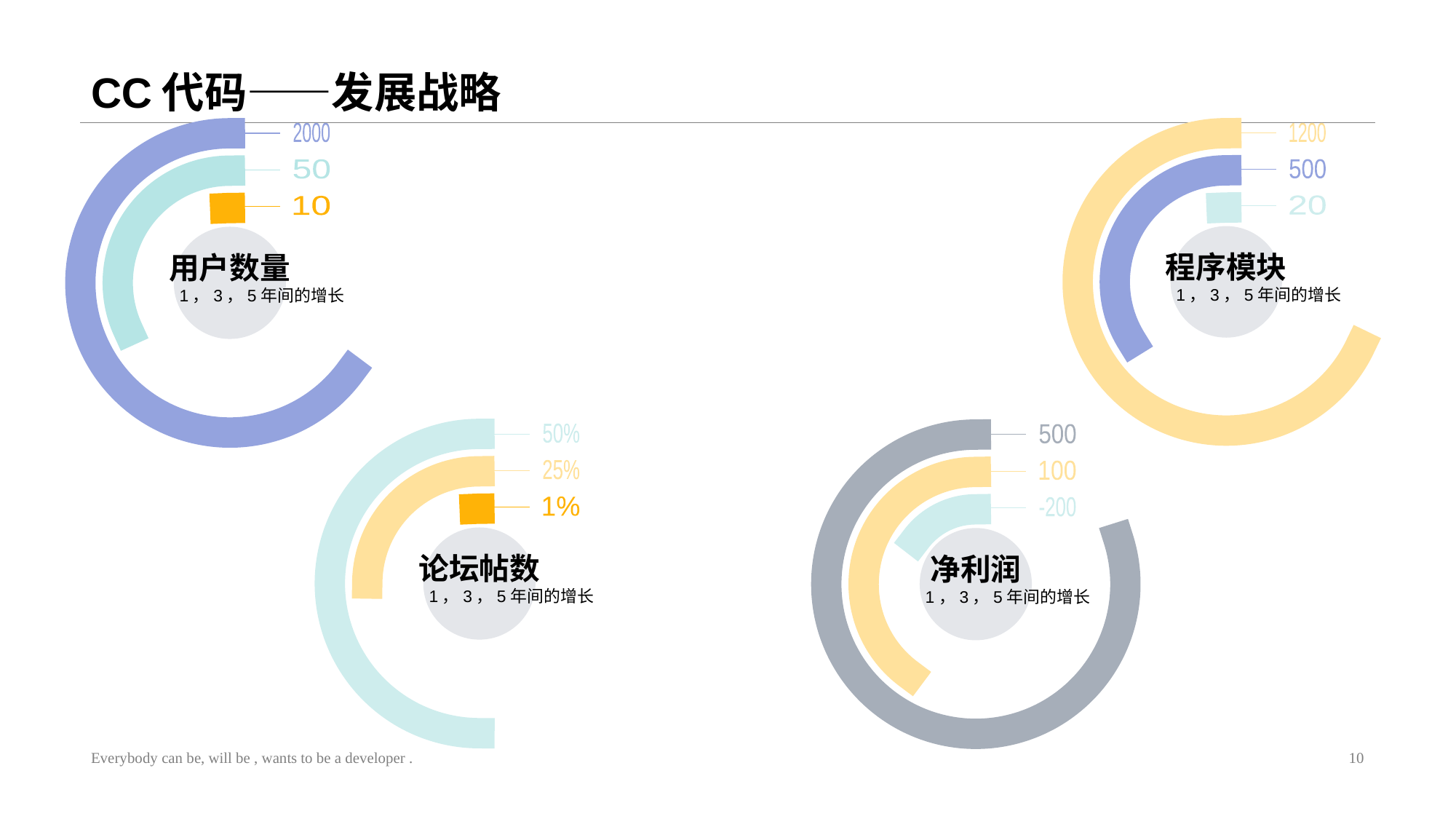

# CC代码——发展战略
2000

50

 10

用户数量
1，3，5年间的增长
1200

500

20

程序模块
1，3，5年间的增长

50%

25%

1%

论坛帖数
1，3，5年间的增长
500

100

-200

净利润
1，3，5年间的增长
Everybody can be, will be , wants to be a developer .
10